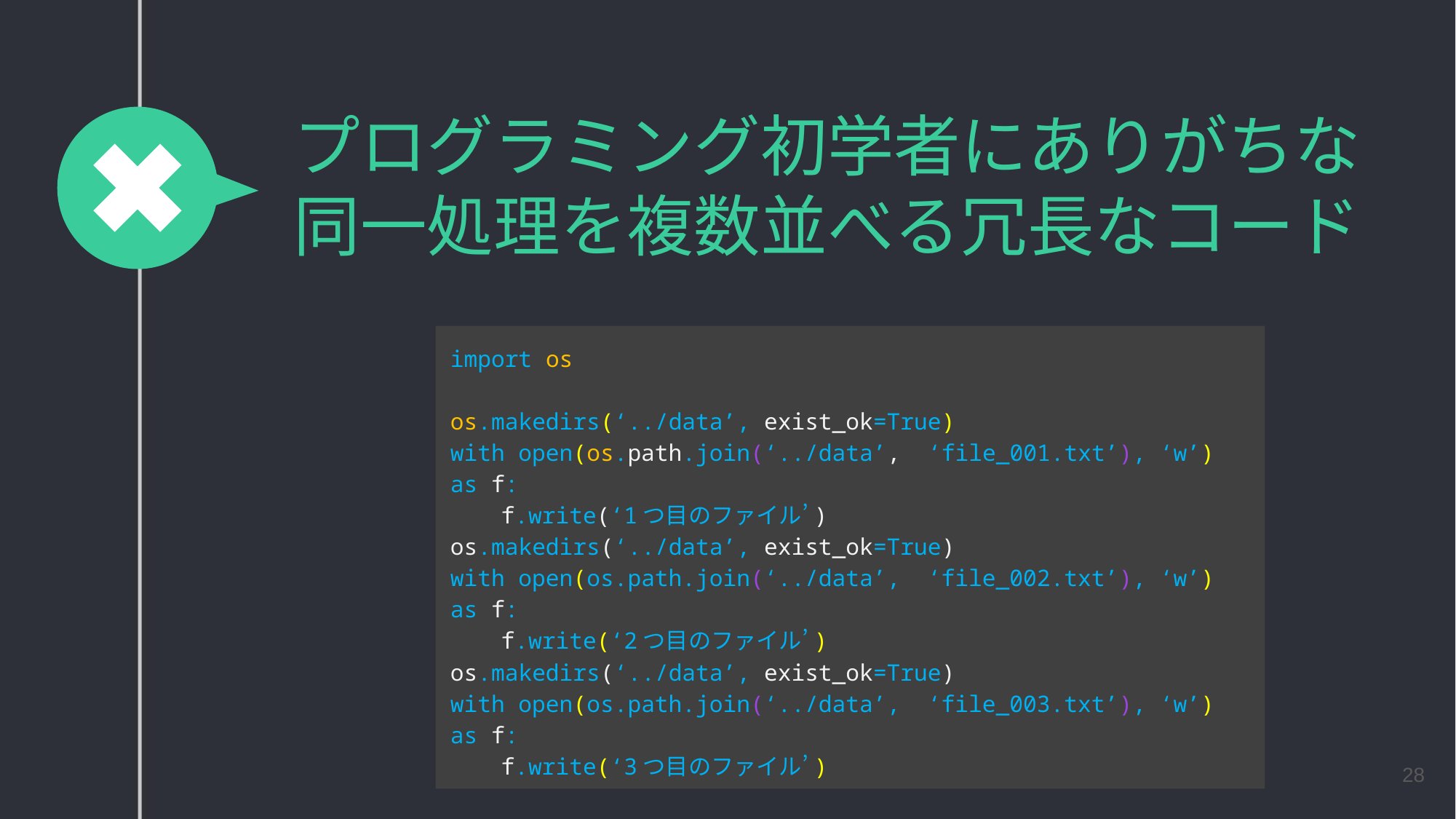

# プログラミング初学者にありがちな 同一処理を複数並べる冗長なコード

import os

os.makedirs(‘../data’, exist_ok=True)
with open(os.path.join(‘../data’,  ‘file_001.txt’), ‘w’) as f:
　　f.write(‘1つ目のファイル’)
os.makedirs(‘../data’, exist_ok=True)
with open(os.path.join(‘../data’,  ‘file_002.txt’), ‘w’) as f:
　　f.write(‘2つ目のファイル’)
os.makedirs(‘../data’, exist_ok=True)
with open(os.path.join(‘../data’,  ‘file_003.txt’), ‘w’) as f:
　　f.write(‘3つ目のファイル’)
28